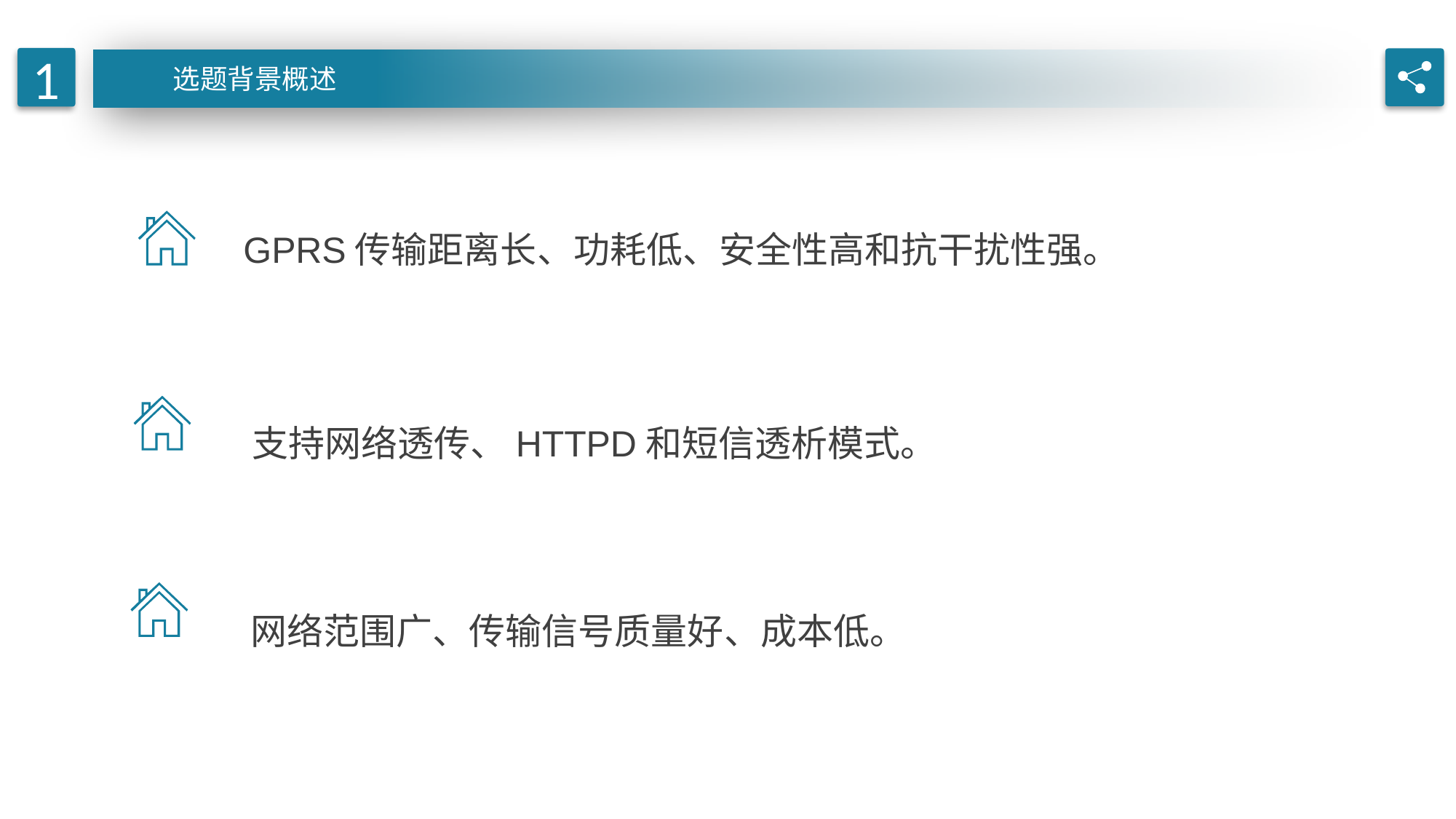

1

选题背景概述

GPRS传输距离长、功耗低、安全性高和抗干扰性强。

支持网络透传、HTTPD和短信透析模式。

网络范围广、传输信号质量好、成本低。
4